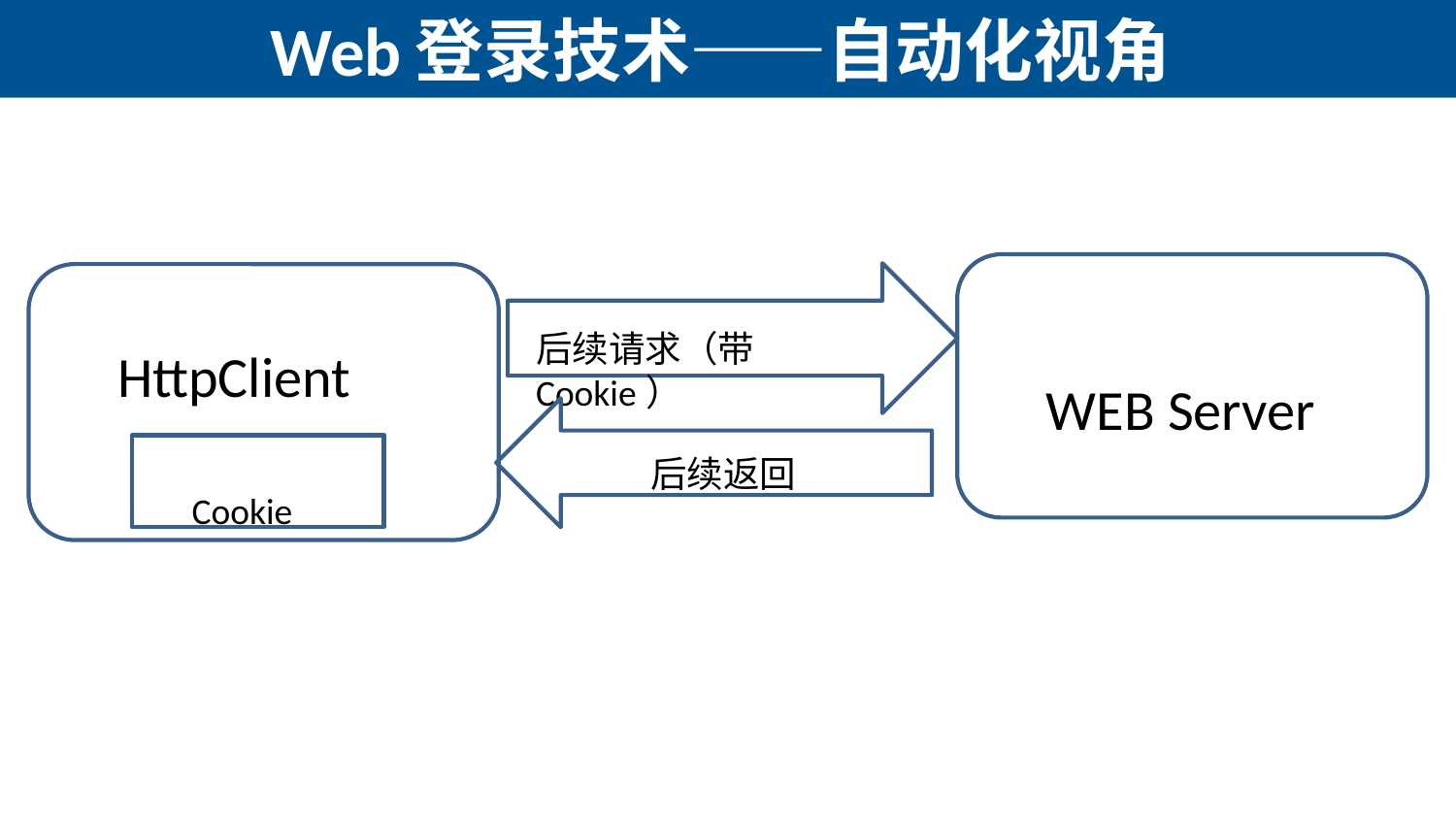

# Web登录技术——自动化视角

后续请求（带Cookie）
HttpClient
WEB Server

后续返回
Cookie